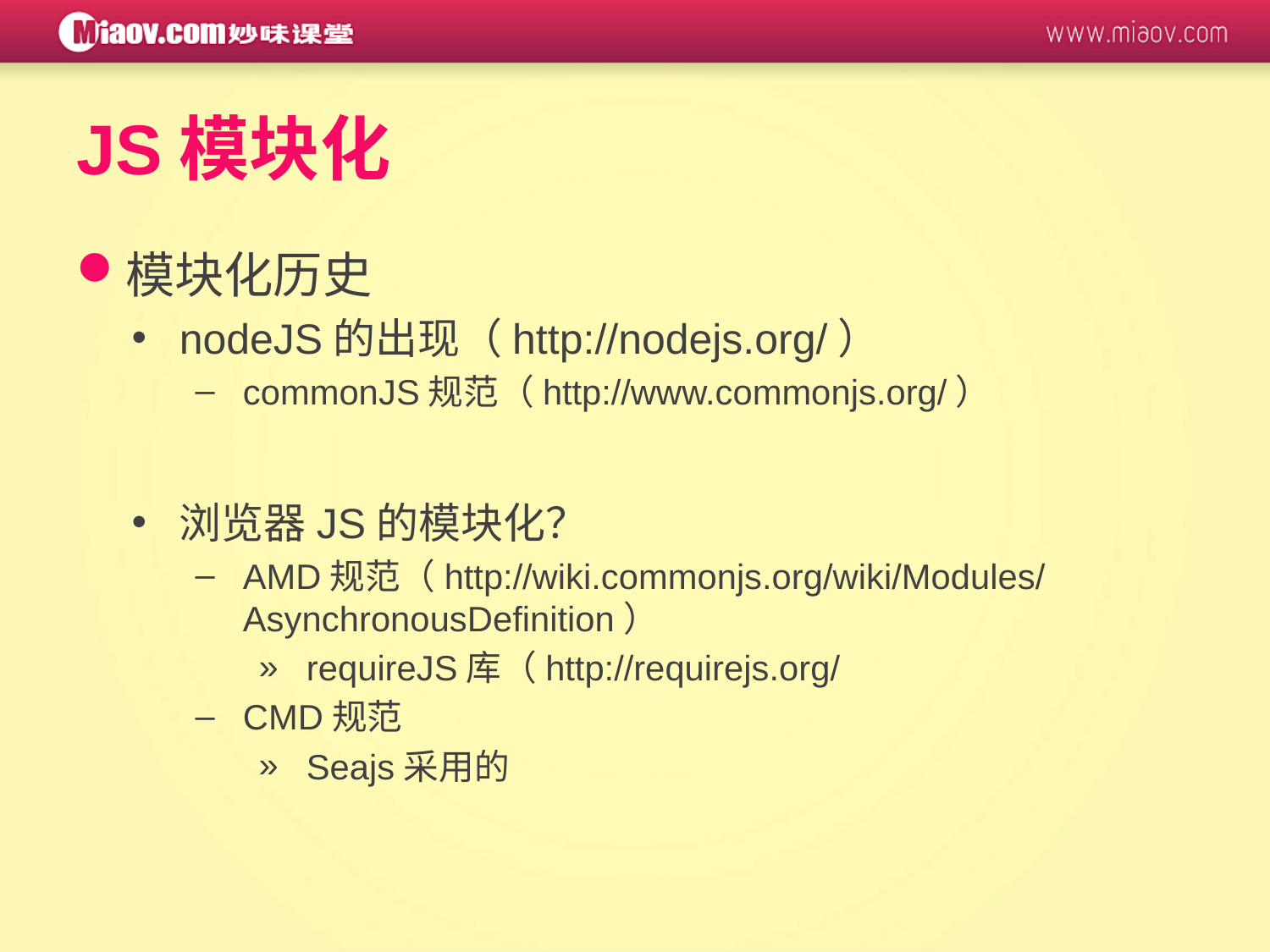

# JS模块化
模块化历史
nodeJS的出现（http://nodejs.org/）
commonJS规范（http://www.commonjs.org/）

浏览器JS的模块化？
AMD规范（http://wiki.commonjs.org/wiki/Modules/AsynchronousDefinition）
requireJS库（http://requirejs.org/
CMD规范
Seajs采用的